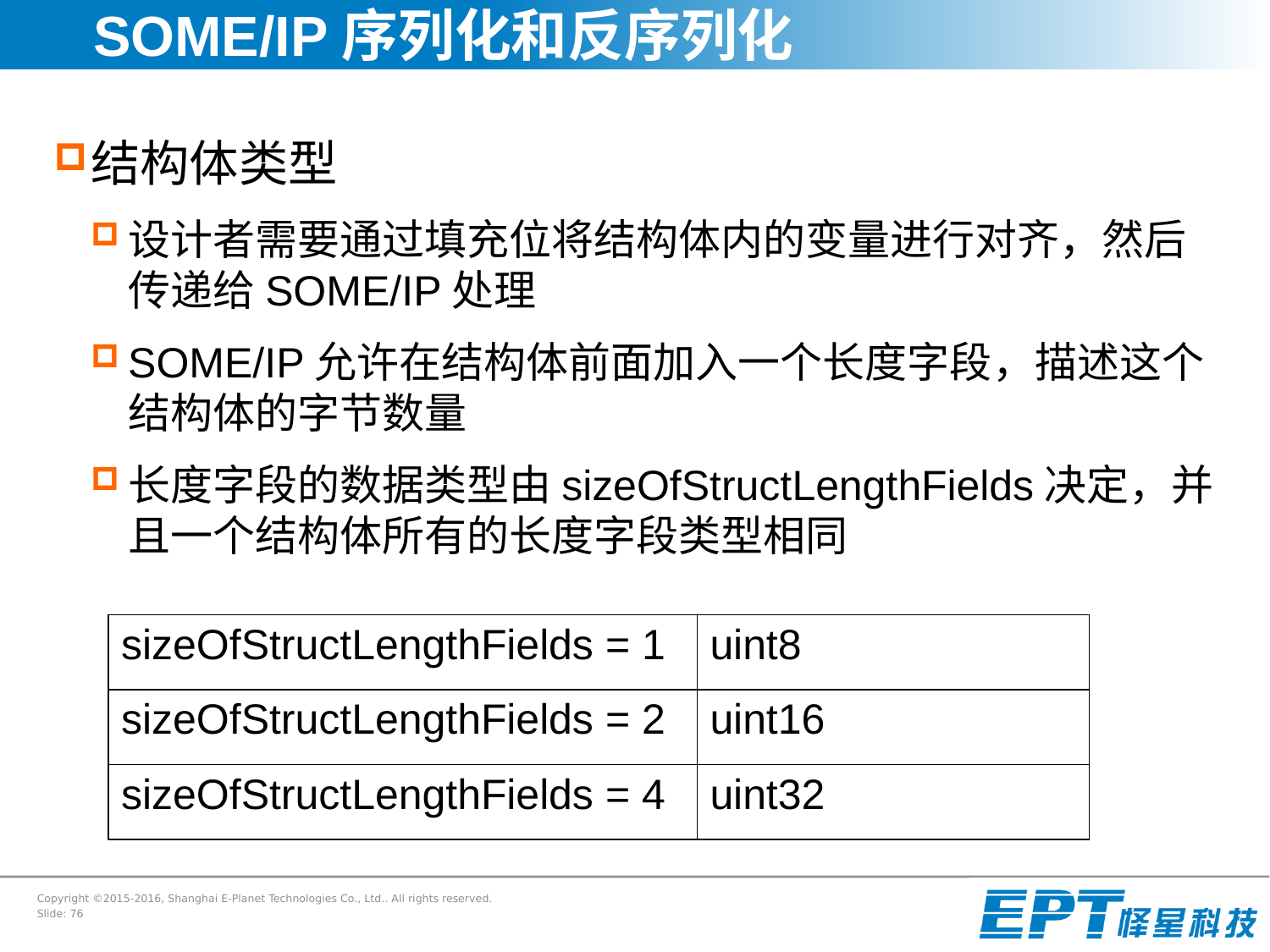

# SOME/IP序列化和反序列化
结构体类型
设计者需要通过填充位将结构体内的变量进行对齐，然后传递给SOME/IP处理
SOME/IP允许在结构体前面加入一个长度字段，描述这个结构体的字节数量
长度字段的数据类型由sizeOfStructLengthFields决定，并且一个结构体所有的长度字段类型相同

| sizeOfStructLengthFields = 1 | uint8 |
| --- | --- |
| sizeOfStructLengthFields = 2 | uint16 |
| sizeOfStructLengthFields = 4 | uint32 |